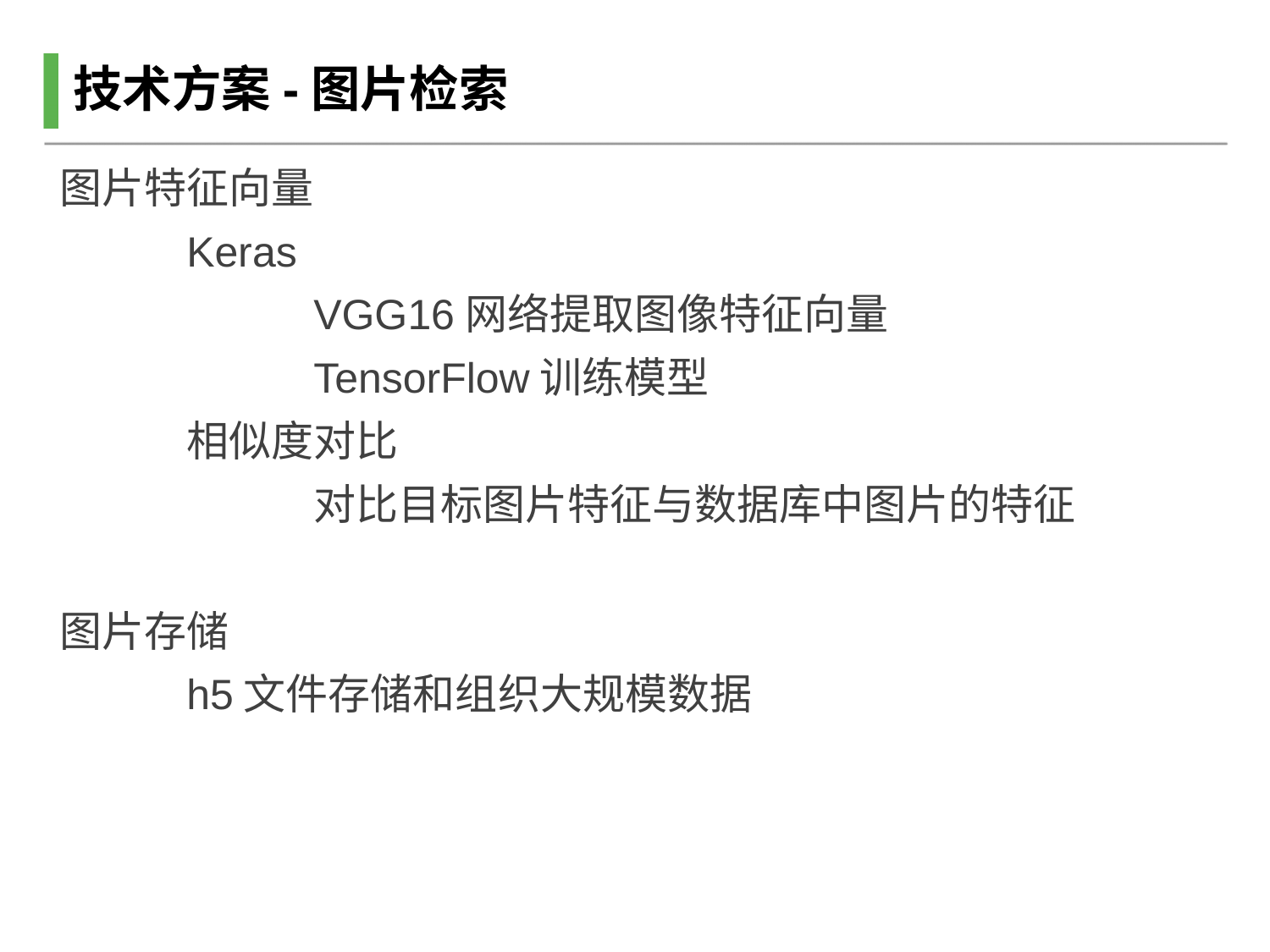

# 技术方案-图片检索
图片特征向量
	Keras
		VGG16网络提取图像特征向量
		TensorFlow训练模型
	相似度对比
		对比目标图片特征与数据库中图片的特征

图片存储
	h5文件存储和组织大规模数据